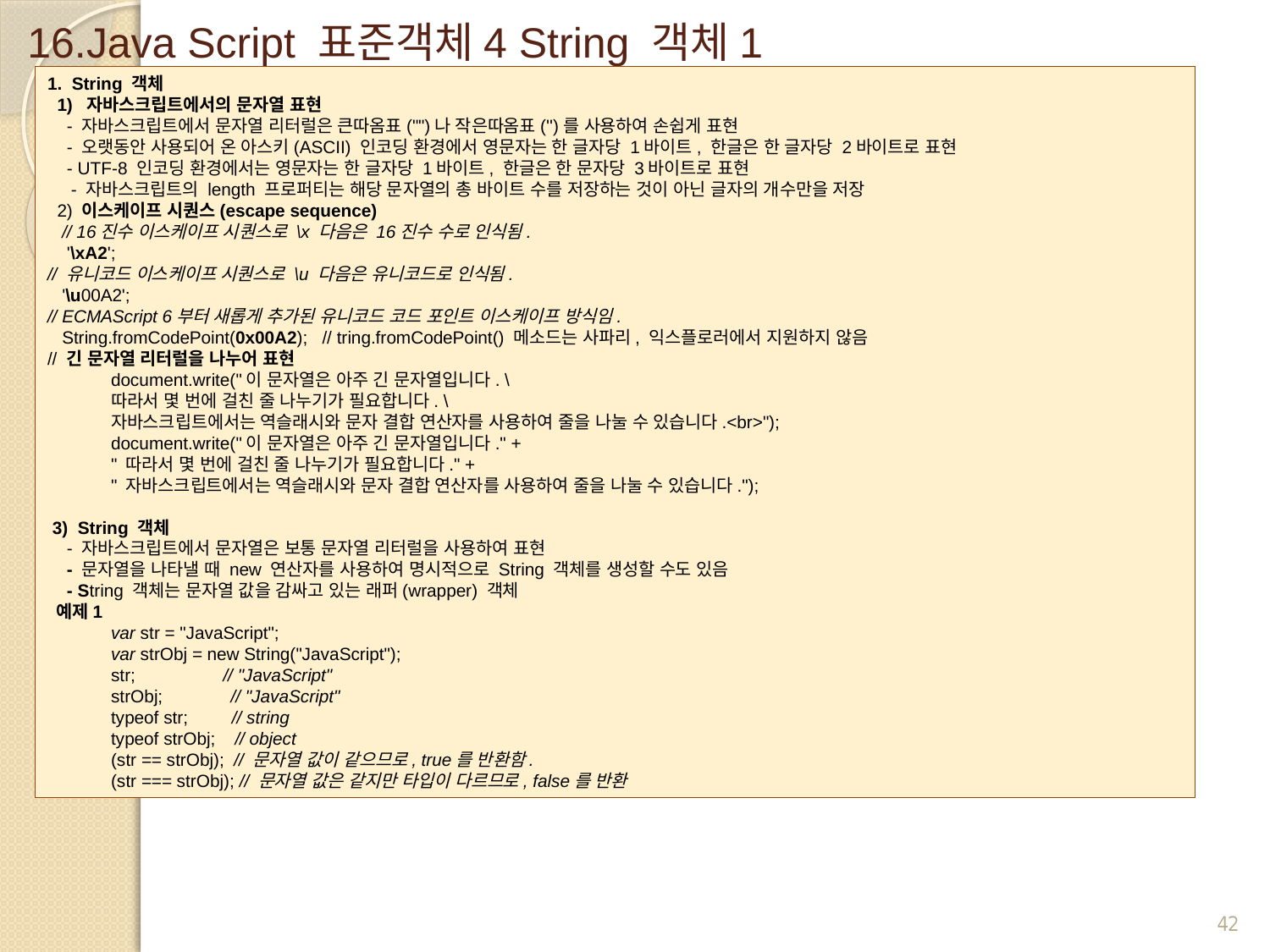

# 16.Java Script 표준객체4 String 객체1
1.  String 객체
  1)  자바스크립트에서의 문자열 표현
    - 자바스크립트에서 문자열 리터럴은 큰따옴표("")나 작은따옴표('')를 사용하여 손쉽게 표현
    - 오랫동안 사용되어 온 아스키(ASCII) 인코딩 환경에서 영문자는 한 글자당 1바이트, 한글은 한 글자당 2바이트로 표현
    - UTF-8 인코딩 환경에서는 영문자는 한 글자당 1바이트, 한글은 한 문자당 3바이트로 표현
    - 자바스크립트의 length 프로퍼티는 해당 문자열의 총 바이트 수를 저장하는 것이 아닌 글자의 개수만을 저장
  2) 이스케이프 시퀀스(escape sequence)
   // 16진수 이스케이프 시퀀스로 \x 다음은 16진수 수로 인식됨.
    '\xA2';
// 유니코드 이스케이프 시퀀스로 \u 다음은 유니코드로 인식됨.
   '\u00A2';
// ECMAScript 6부터 새롭게 추가된 유니코드 코드 포인트 이스케이프 방식임.
   String.fromCodePoint(0x00A2);   // tring.fromCodePoint() 메소드는 사파리, 익스플로러에서 지원하지 않음
// 긴 문자열 리터럴을 나누어 표현
document.write("이 문자열은 아주 긴 문자열입니다. \
따라서 몇 번에 걸친 줄 나누기가 필요합니다. \
자바스크립트에서는 역슬래시와 문자 결합 연산자를 사용하여 줄을 나눌 수 있습니다.<br>");
document.write("이 문자열은 아주 긴 문자열입니다." +
" 따라서 몇 번에 걸친 줄 나누기가 필요합니다." +
" 자바스크립트에서는 역슬래시와 문자 결합 연산자를 사용하여 줄을 나눌 수 있습니다.");

 3)  String 객체
    - 자바스크립트에서 문자열은 보통 문자열 리터럴을 사용하여 표현
    - 문자열을 나타낼 때 new 연산자를 사용하여 명시적으로 String 객체를 생성할 수도 있음
    - String 객체는 문자열 값을 감싸고 있는 래퍼(wrapper) 객체
 예제1
var str = "JavaScript";
var strObj = new String("JavaScript");
str;                  // "JavaScript"
strObj;              // "JavaScript"
typeof str;         // string
typeof strObj;    // object
(str == strObj);  // 문자열 값이 같으므로, true를 반환함.
(str === strObj); // 문자열 값은 같지만 타입이 다르므로, false를 반환
42